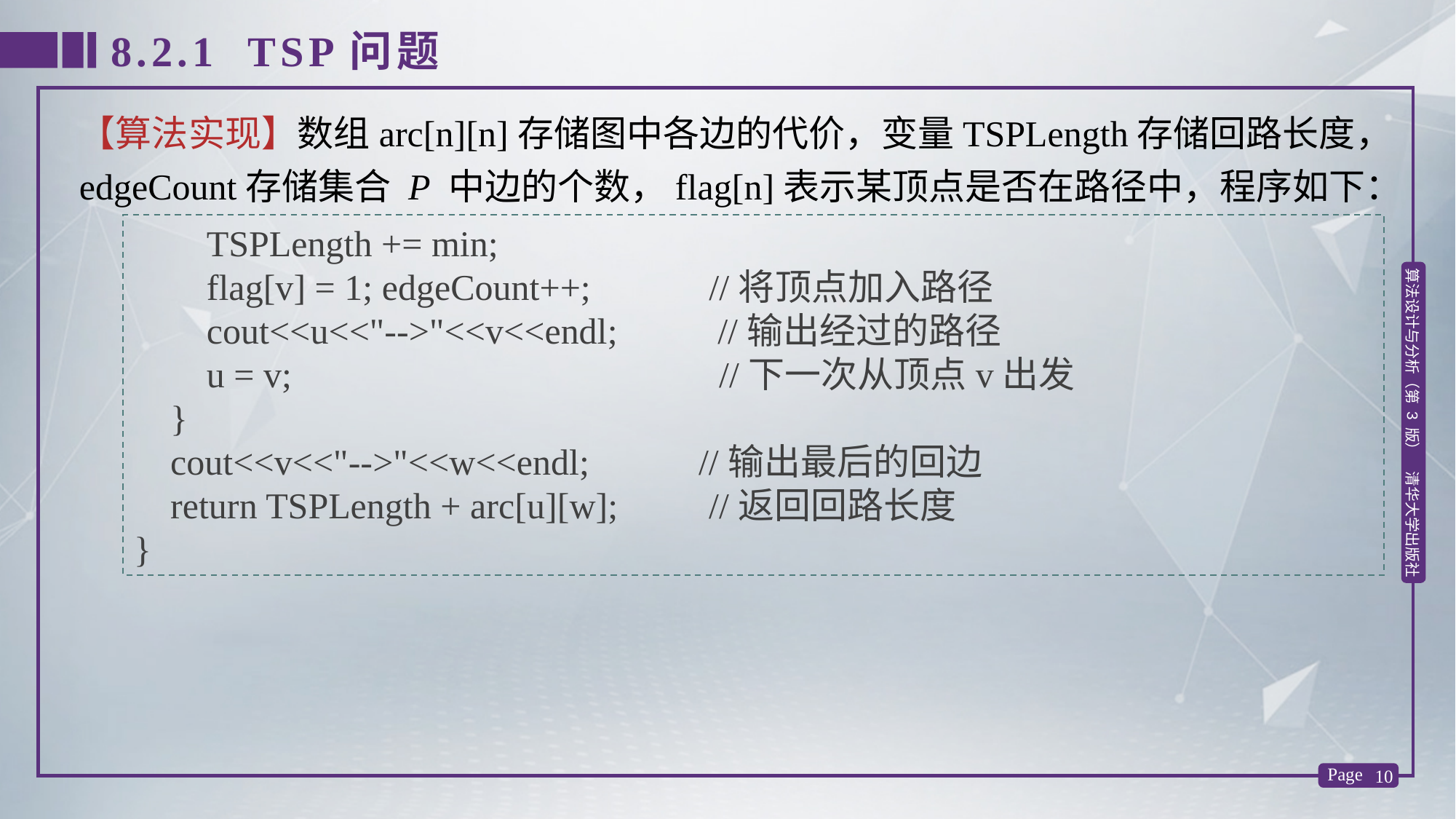

8.2.1  TSP问题
【算法实现】数组arc[n][n]存储图中各边的代价，变量TSPLength存储回路长度，edgeCount存储集合 P 中边的个数，flag[n]表示某顶点是否在路径中，程序如下：
        TSPLength += min;
        flag[v] = 1; edgeCount++;             //将顶点加入路径
        cout<<u<<"-->"<<v<<endl;           //输出经过的路径
        u = v;                                               //下一次从顶点v出发
    }
    cout<<v<<"-->"<<w<<endl;            //输出最后的回边
    return TSPLength + arc[u][w];          //返回回路长度
}